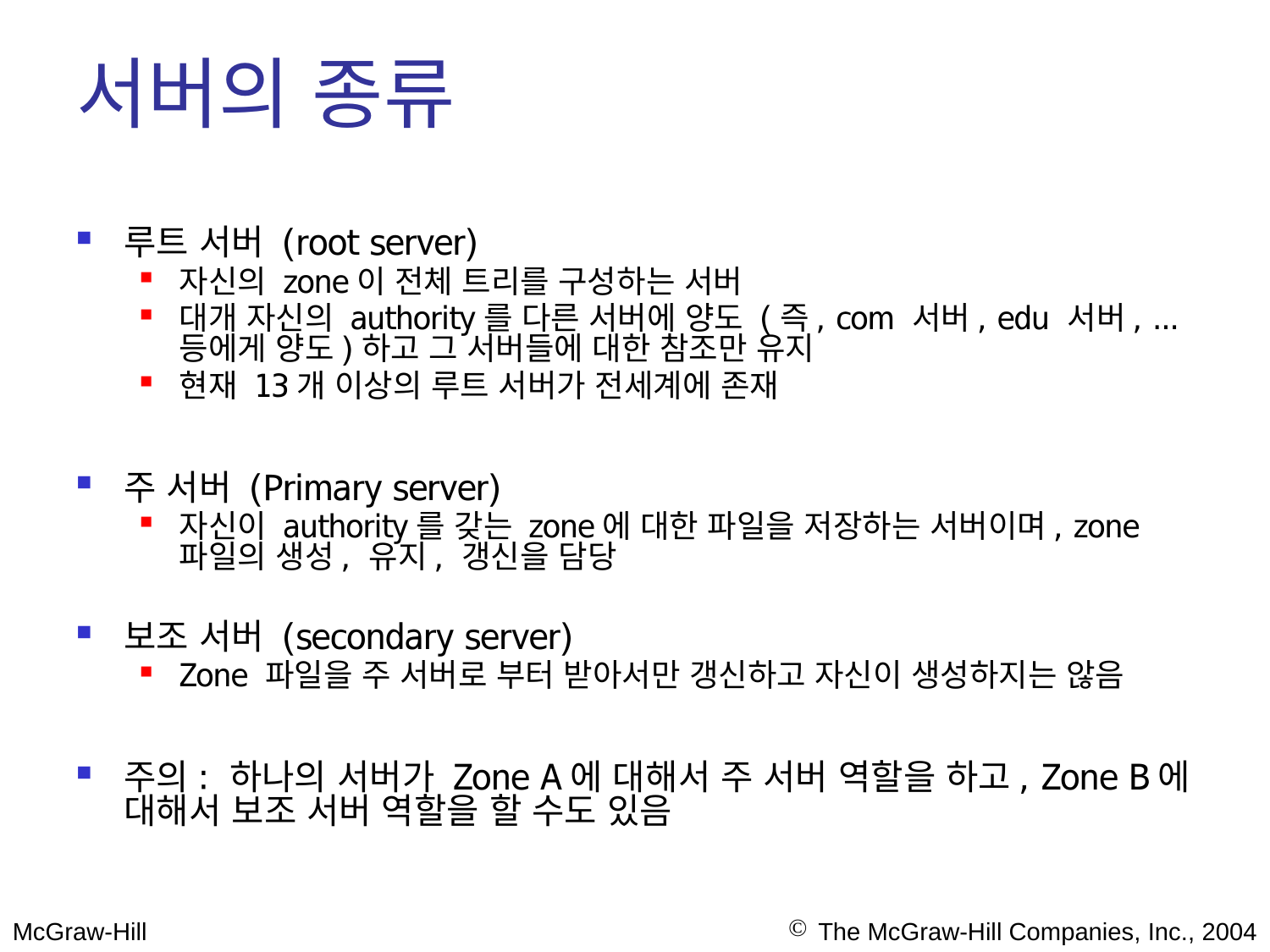

# 서버의 종류
루트 서버 (root server)
자신의 zone이 전체 트리를 구성하는 서버
대개 자신의 authority를 다른 서버에 양도 (즉, com 서버, edu 서버, … 등에게 양도)하고 그 서버들에 대한 참조만 유지
현재 13개 이상의 루트 서버가 전세계에 존재

주 서버 (Primary server)
자신이 authority를 갖는 zone에 대한 파일을 저장하는 서버이며, zone 파일의 생성, 유지, 갱신을 담당

보조 서버 (secondary server)
Zone 파일을 주 서버로 부터 받아서만 갱신하고 자신이 생성하지는 않음

주의: 하나의 서버가 Zone A에 대해서 주 서버 역할을 하고, Zone B에 대해서 보조 서버 역할을 할 수도 있음